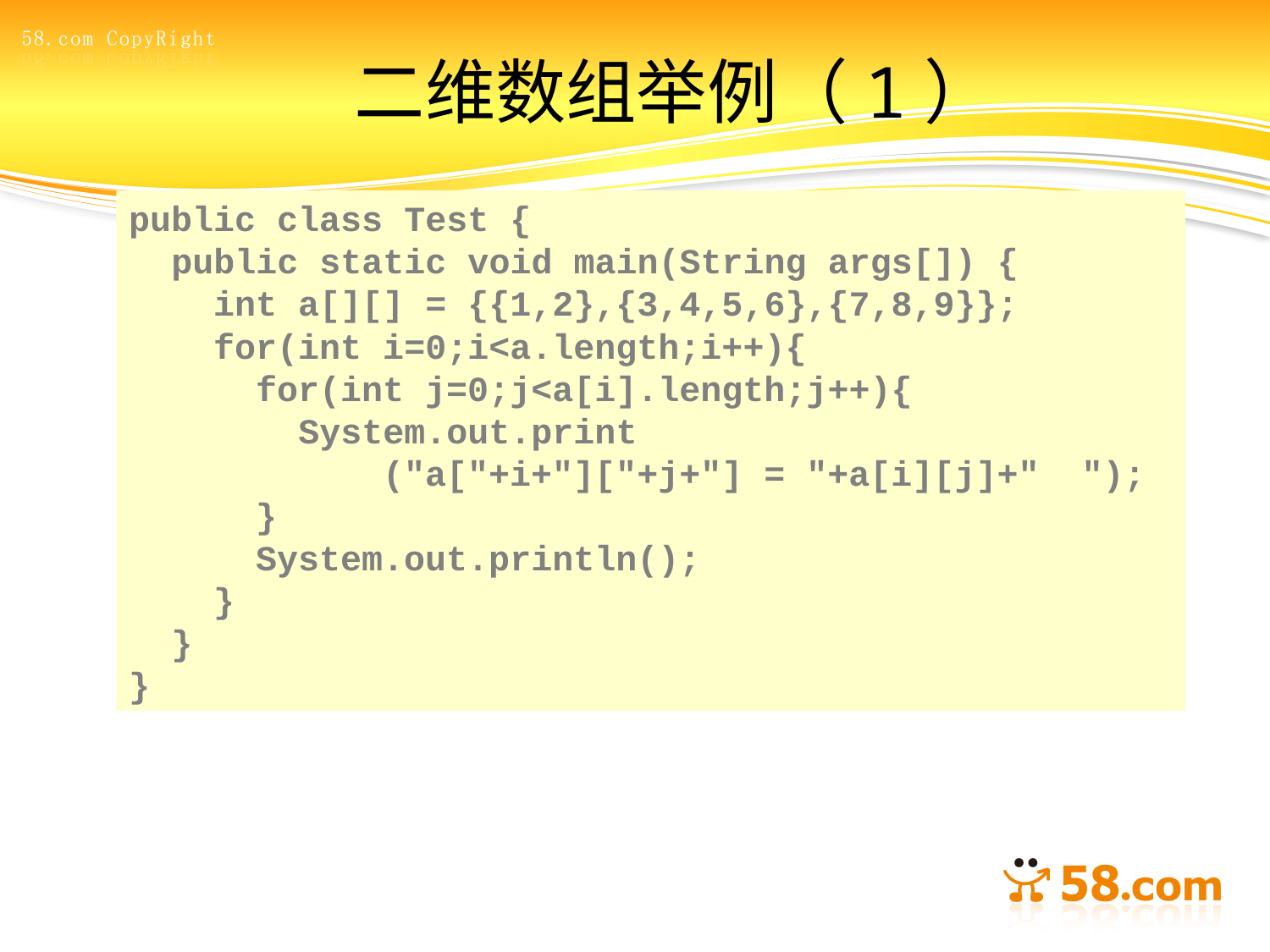

# 二维数组举例（1）
public class Test {
  public static void main(String args[]) {
    int a[][] = {{1,2},{3,4,5,6},{7,8,9}};
    for(int i=0;i<a.length;i++){
      for(int j=0;j<a[i].length;j++){
        System.out.print
            ("a["+i+"]["+j+"] = "+a[i][j]+"  ");
      }
      System.out.println();
    }
  }
}